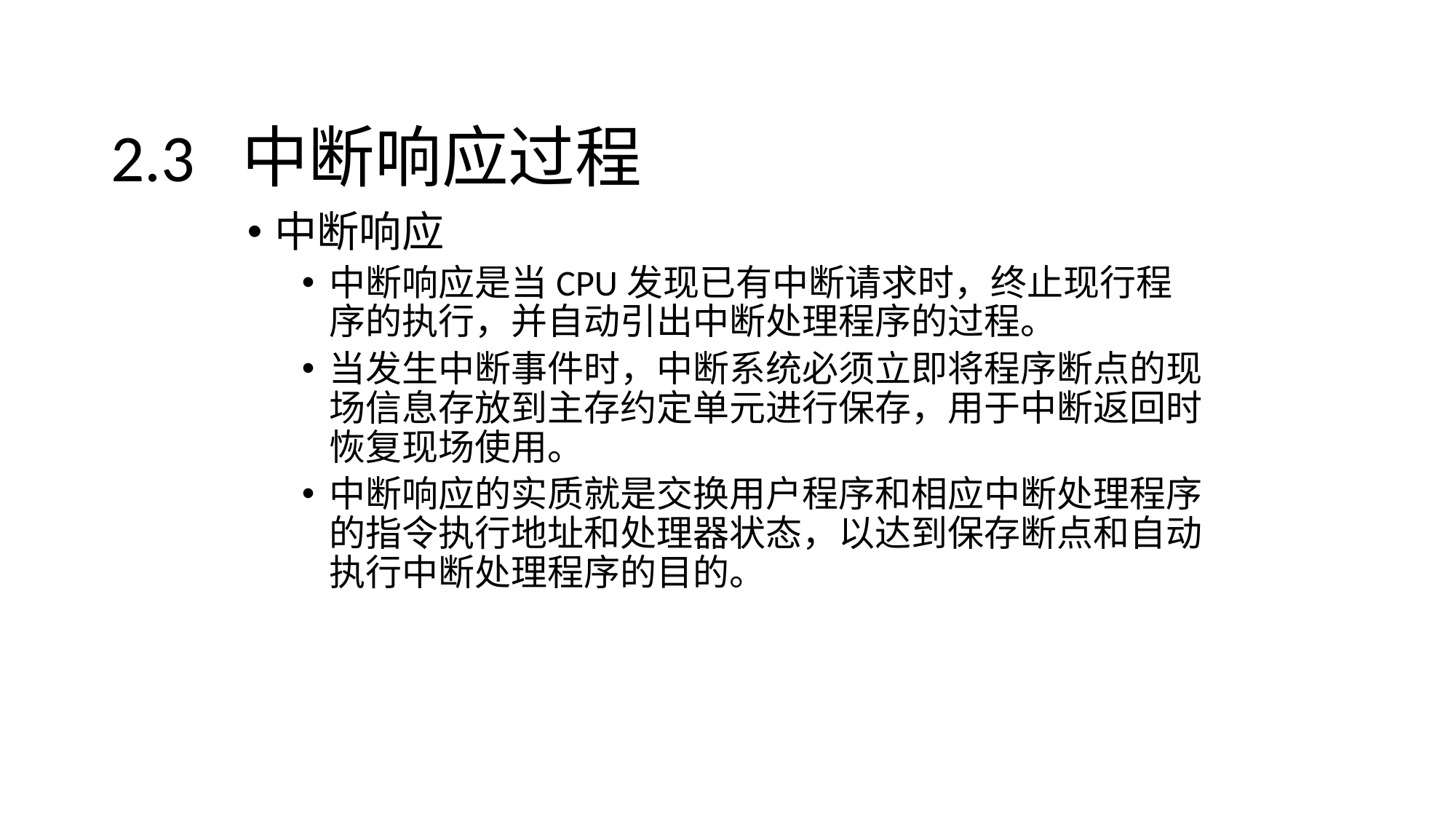

# 2.3  中断响应过程
中断响应
中断响应是当CPU发现已有中断请求时，终止现行程序的执行，并自动引出中断处理程序的过程。
当发生中断事件时，中断系统必须立即将程序断点的现场信息存放到主存约定单元进行保存，用于中断返回时恢复现场使用。
中断响应的实质就是交换用户程序和相应中断处理程序的指令执行地址和处理器状态，以达到保存断点和自动执行中断处理程序的目的。
3